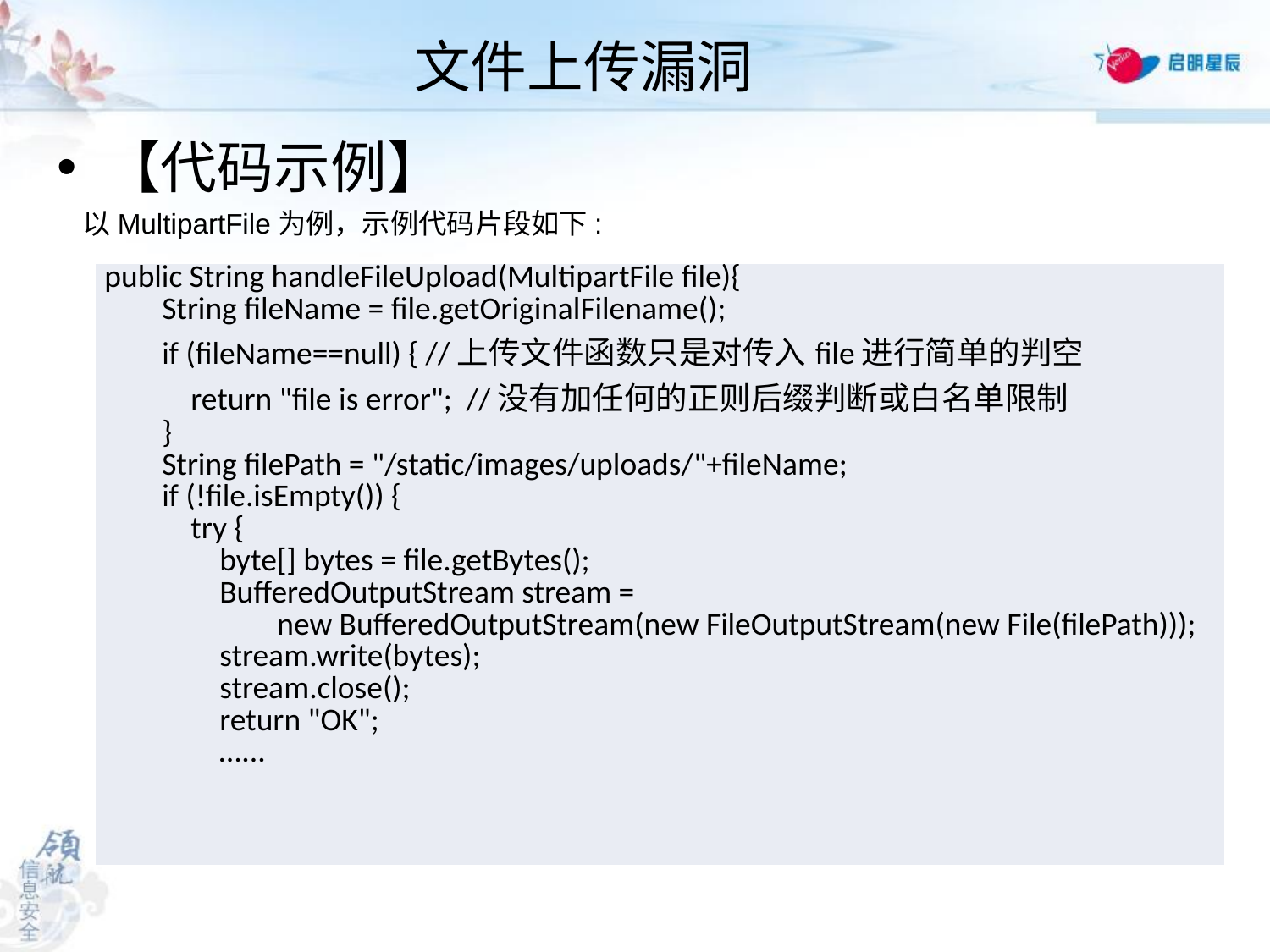

# 文件上传漏洞
【代码示例】
   以MultipartFile为例，示例代码片段如下:
| public String handleFileUpload(MultipartFile file){ String fileName = file.getOriginalFilename(); if (fileName==null) { //上传文件函数只是对传入file进行简单的判空 return "file is error"; //没有加任何的正则后缀判断或白名单限制 } String filePath = "/static/images/uploads/"+fileName; if (!file.isEmpty()) { try { byte[] bytes = file.getBytes(); BufferedOutputStream stream = new BufferedOutputStream(new FileOutputStream(new File(filePath))); stream.write(bytes); stream.close(); return "OK"; …... |
| --- |